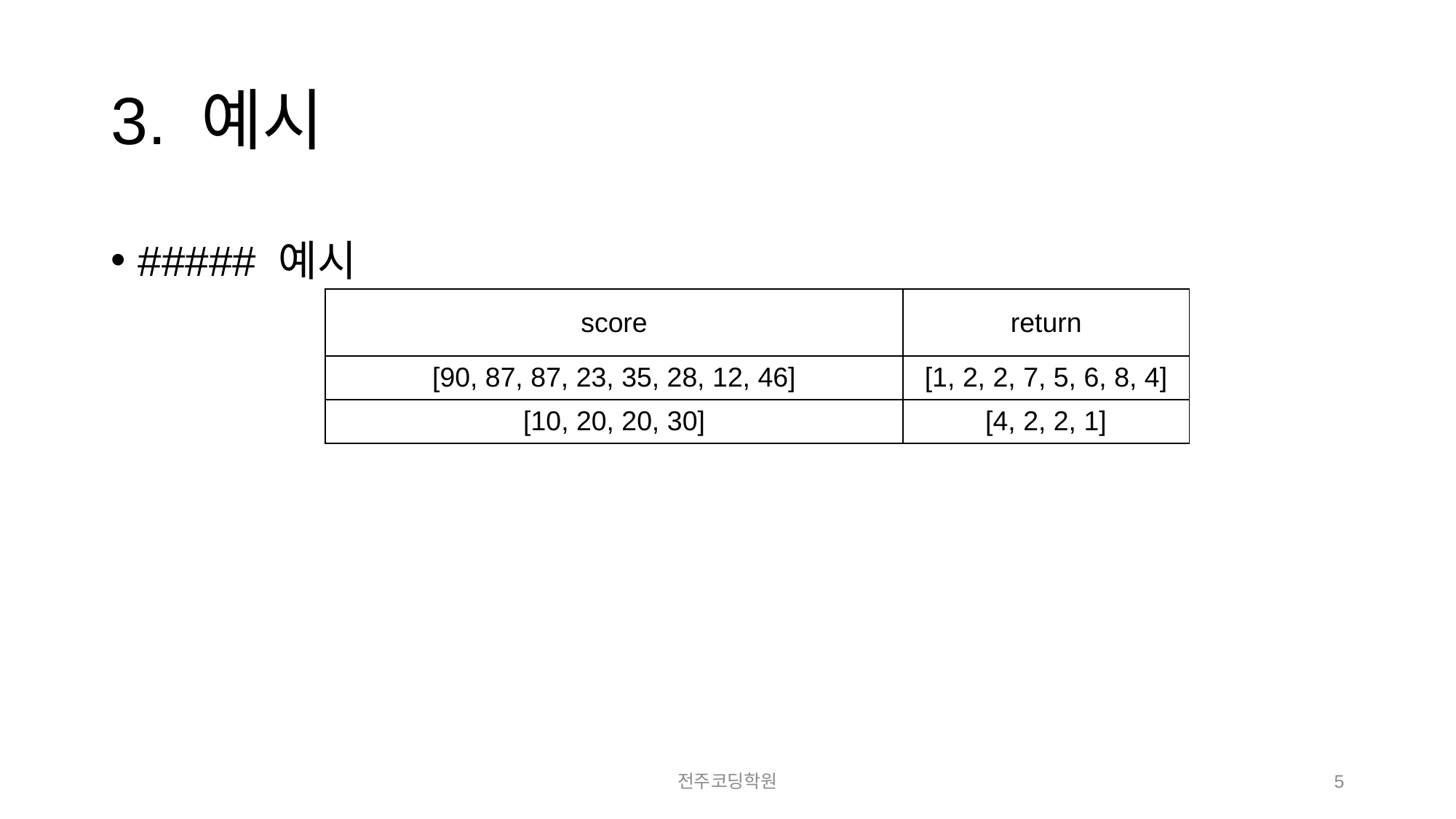

# 3. 예시
##### 예시

| score | return |
| --- | --- |
| [90, 87, 87, 23, 35, 28, 12, 46] | [1, 2, 2, 7, 5, 6, 8, 4] |
| [10, 20, 20, 30] | [4, 2, 2, 1] |
전주코딩학원
5